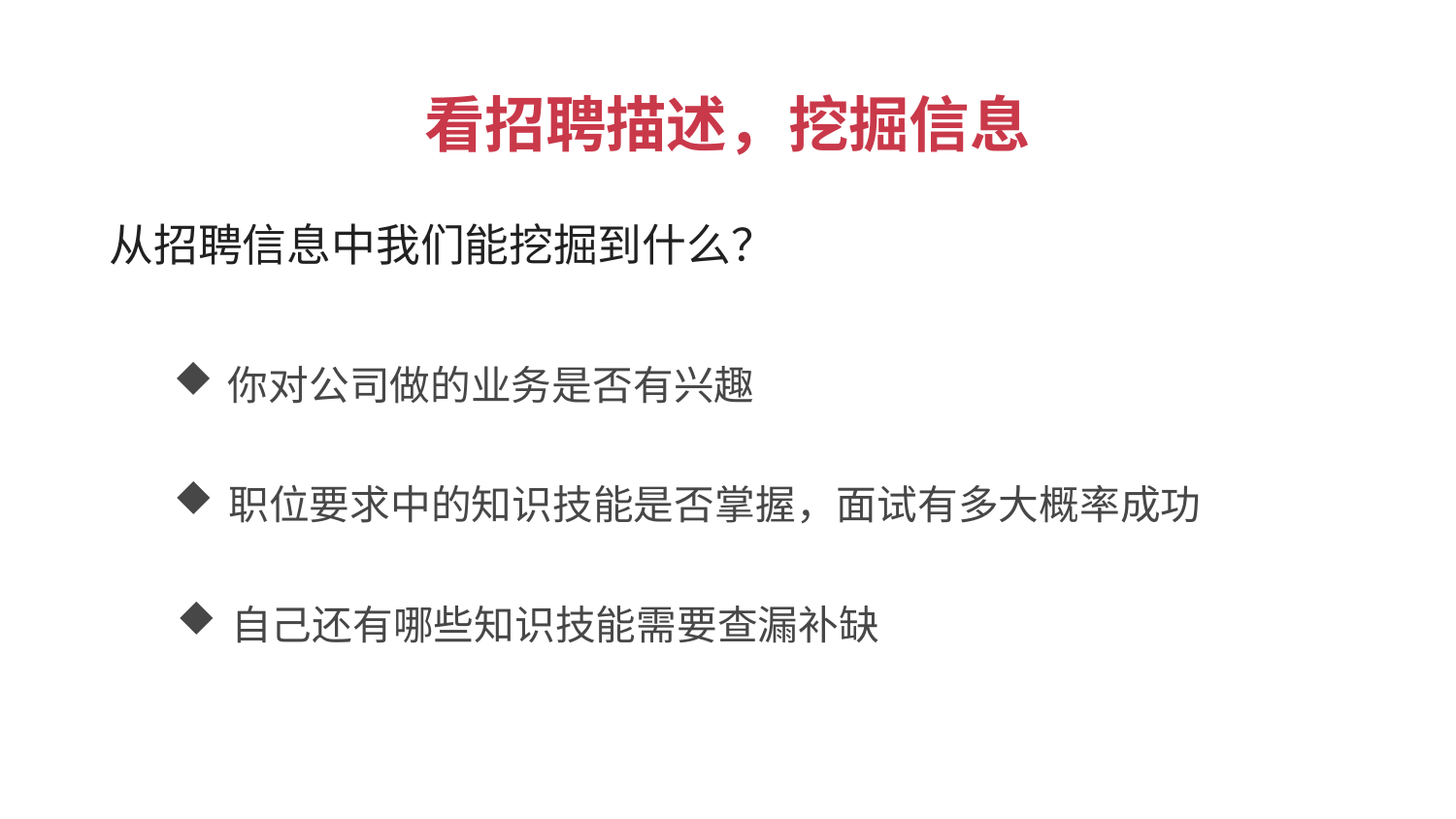

看招聘描述，挖掘信息
 从招聘信息中我们能挖掘到什么？
你对公司做的业务是否有兴趣
职位要求中的知识技能是否掌握，面试有多大概率成功
自己还有哪些知识技能需要查漏补缺